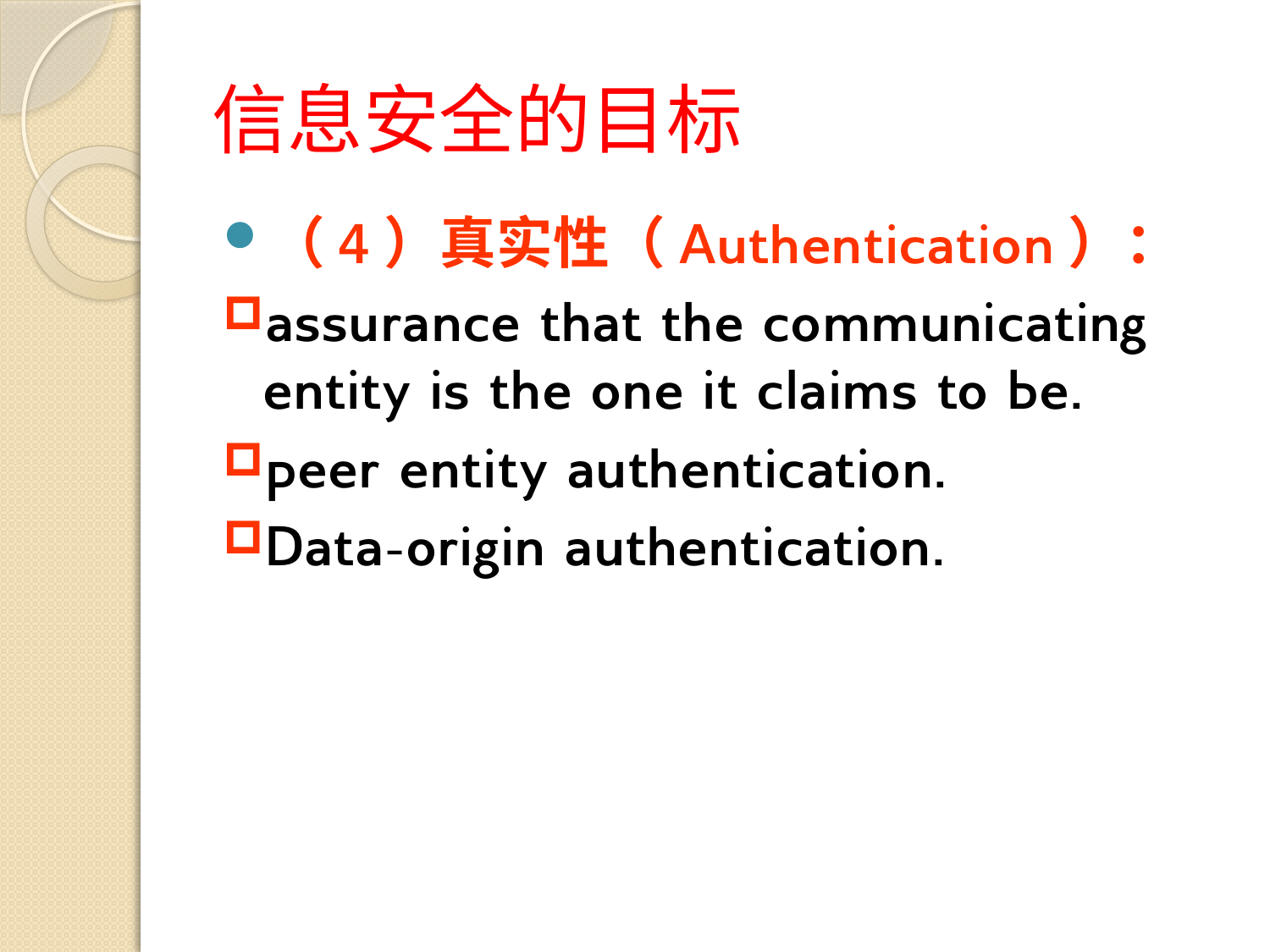

# 信息安全的目标
（4）真实性（Authentication）：
assurance that the communicating entity is the one it claims to be.
peer entity authentication.
Data-origin authentication.